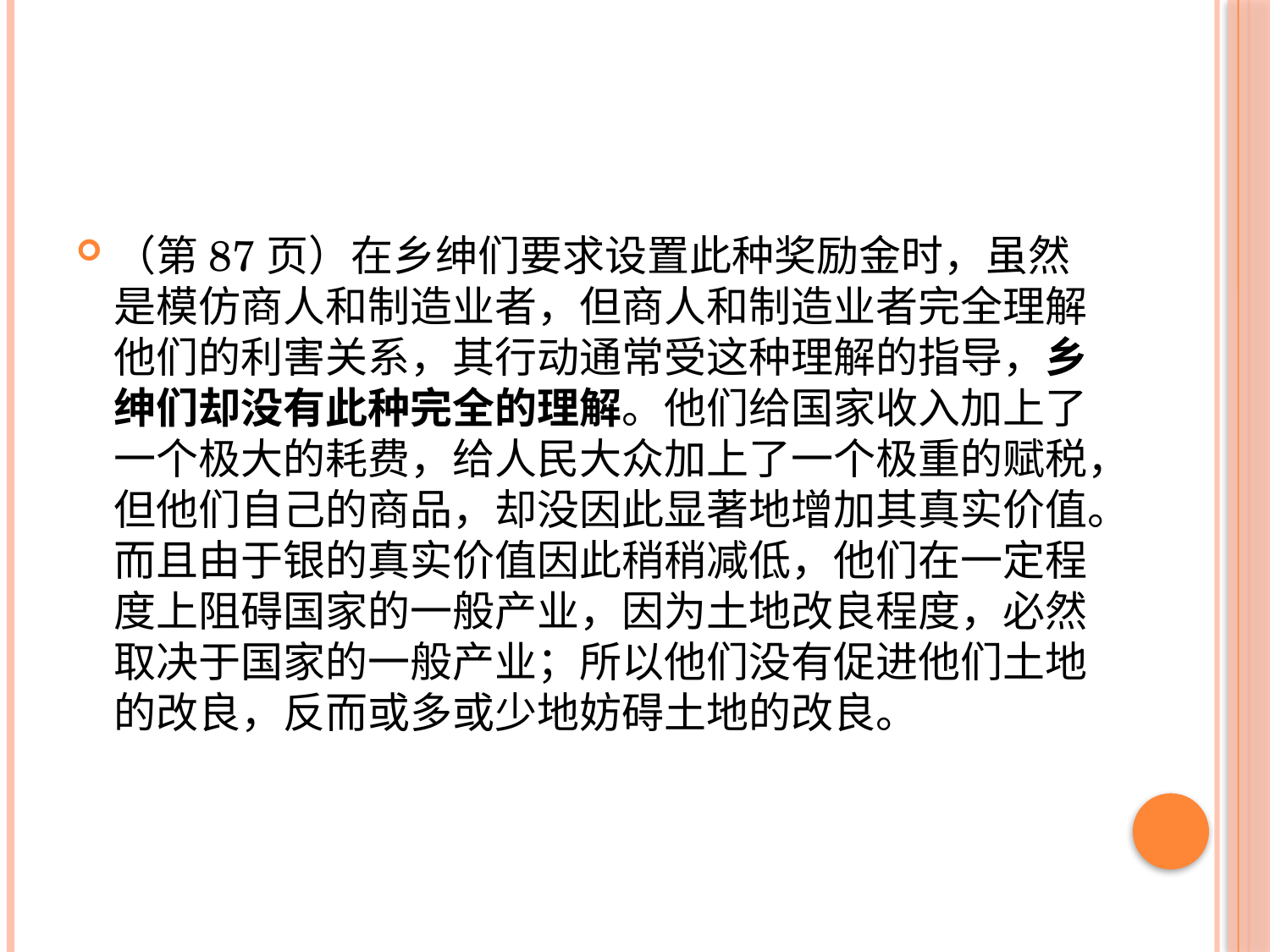

#
（第87页）在乡绅们要求设置此种奖励金时，虽然是模仿商人和制造业者，但商人和制造业者完全理解他们的利害关系，其行动通常受这种理解的指导，乡绅们却没有此种完全的理解。他们给国家收入加上了一个极大的耗费，给人民大众加上了一个极重的赋税，但他们自己的商品，却没因此显著地增加其真实价值。而且由于银的真实价值因此稍稍减低，他们在一定程度上阻碍国家的一般产业，因为土地改良程度，必然取决于国家的一般产业；所以他们没有促进他们土地的改良，反而或多或少地妨碍土地的改良。